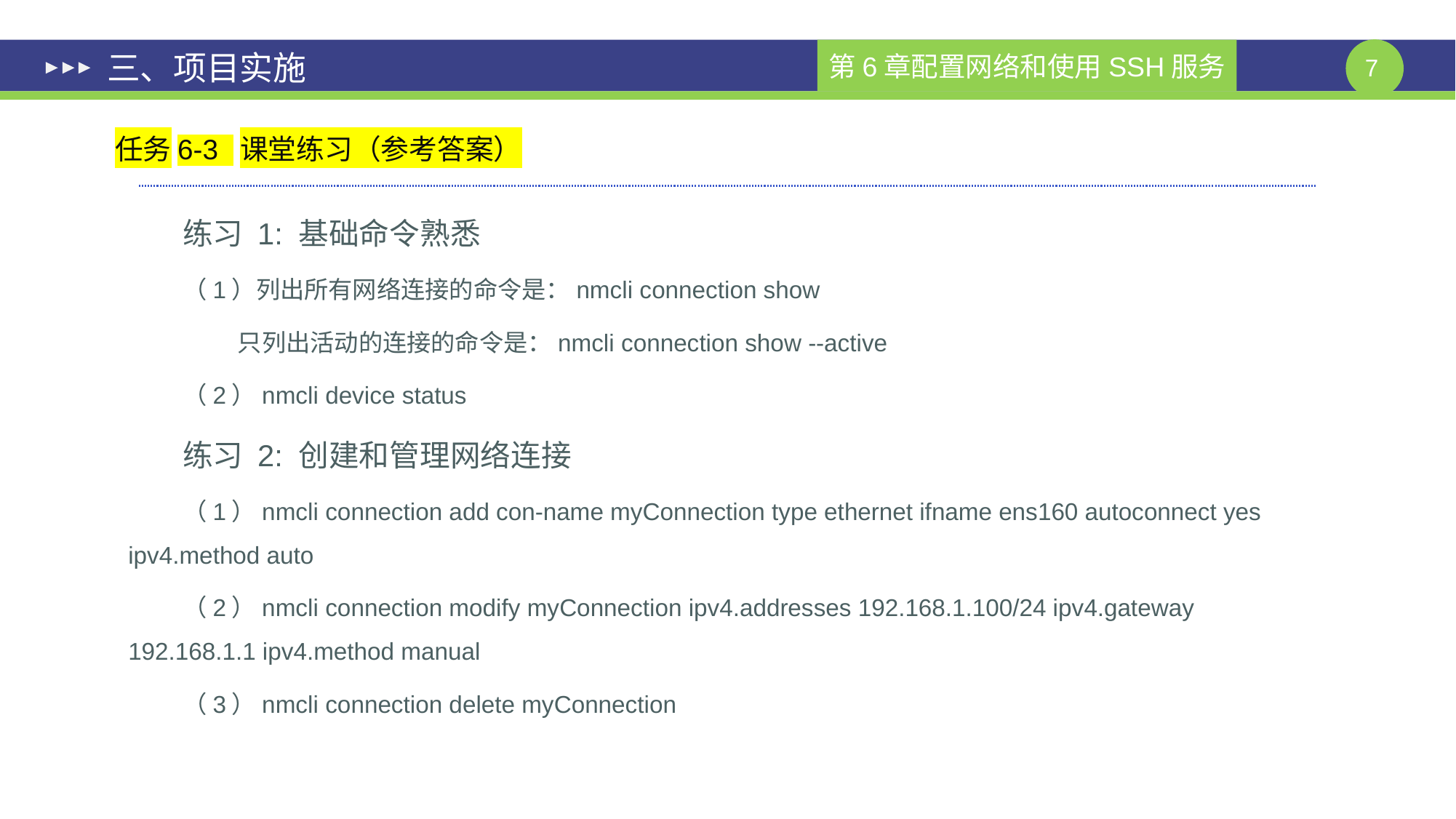

# 三、项目实施
任务6-3  课堂练习（参考答案）

练习 1: 基础命令熟悉
（1）列出所有网络连接的命令是：nmcli connection show
         只列出活动的连接的命令是：nmcli connection show --active
（2）nmcli device status
练习 2: 创建和管理网络连接
（1）nmcli connection add con-name myConnection type ethernet ifname ens160 autoconnect yes ipv4.method auto
（2）nmcli connection modify myConnection ipv4.addresses 192.168.1.100/24 ipv4.gateway 192.168.1.1 ipv4.method manual
（3）nmcli connection delete myConnection